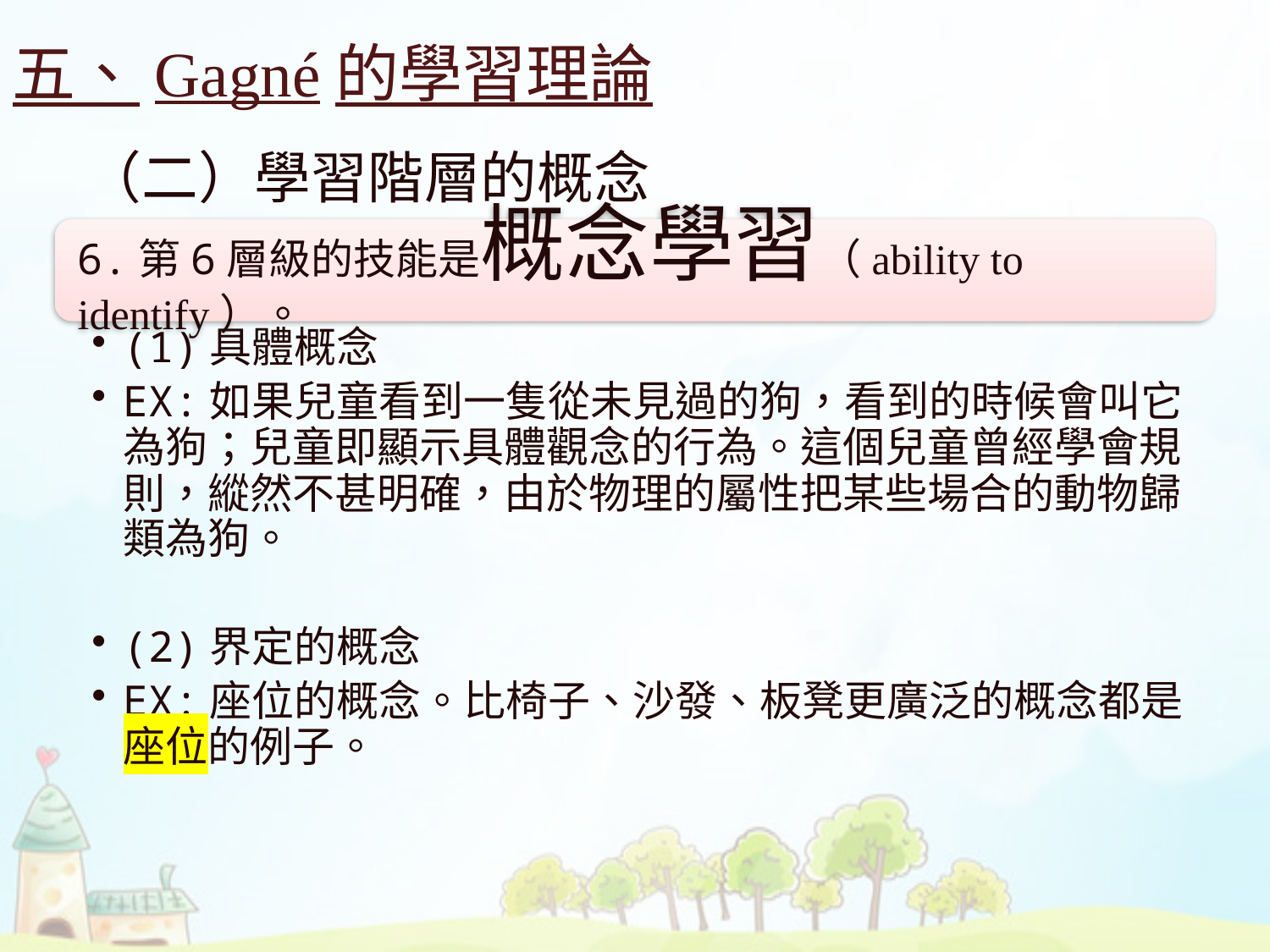

五、Gagné的學習理論
（二）學習階層的概念
6.第6層級的技能是概念學習（ability to identify）。
(1)具體概念
EX:如果兒童看到一隻從未見過的狗，看到的時候會叫它為狗；兒童即顯示具體觀念的行為。這個兒童曾經學會規則，縱然不甚明確，由於物理的屬性把某些場合的動物歸類為狗。

(2)界定的概念
EX:座位的概念。比椅子、沙發、板凳更廣泛的概念都是座位的例子。